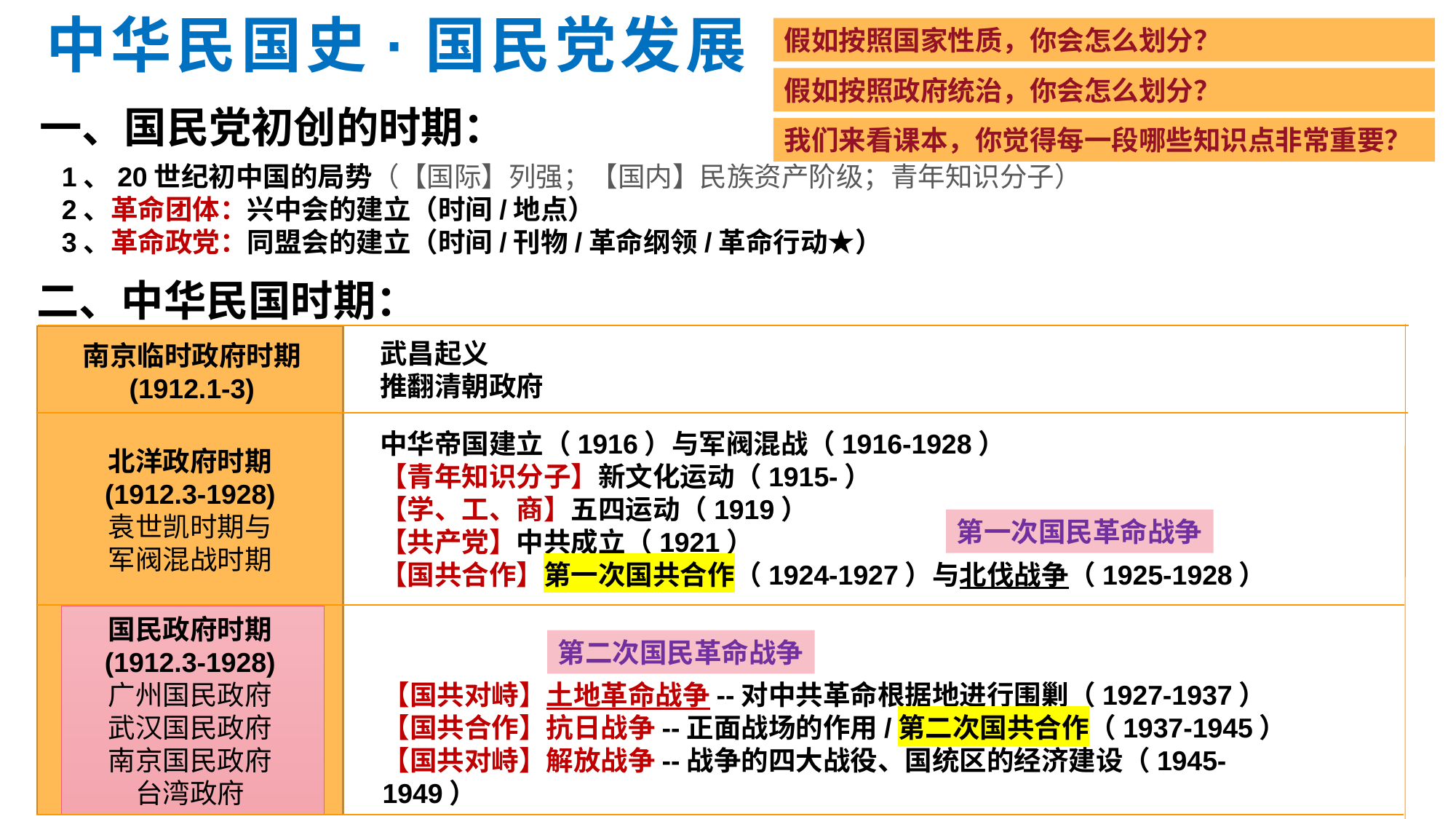

# 中华民国史·国民党发展
假如按照国家性质，你会怎么划分？
假如按照政府统治，你会怎么划分？
一、国民党初创的时期：
我们来看课本，你觉得每一段哪些知识点非常重要？
1、20世纪初中国的局势（【国际】列强；【国内】民族资产阶级；青年知识分子）
2、革命团体：兴中会的建立（时间/地点）
3、革命政党：同盟会的建立（时间/刊物/革命纲领/革命行动★）
二、中华民国时期：

武昌起义
推翻清朝政府
南京临时政府时期
(1912.1-3)
中华帝国建立（1916）与军阀混战（1916-1928）
【青年知识分子】新文化运动（1915-）
【学、工、商】五四运动（1919）
【共产党】中共成立（1921）
【国共合作】第一次国共合作（1924-1927）与北伐战争（1925-1928）
北洋政府时期
(1912.3-1928)
袁世凯时期与
军阀混战时期
第一次国民革命战争
国民政府时期
(1912.3-1928)
广州国民政府
武汉国民政府
南京国民政府
台湾政府

第二次国民革命战争
【国共对峙】土地革命战争--对中共革命根据地进行围剿（1927-1937）
【国共合作】抗日战争--正面战场的作用/第二次国共合作（1937-1945）
【国共对峙】解放战争--战争的四大战役、国统区的经济建设（1945-1949）